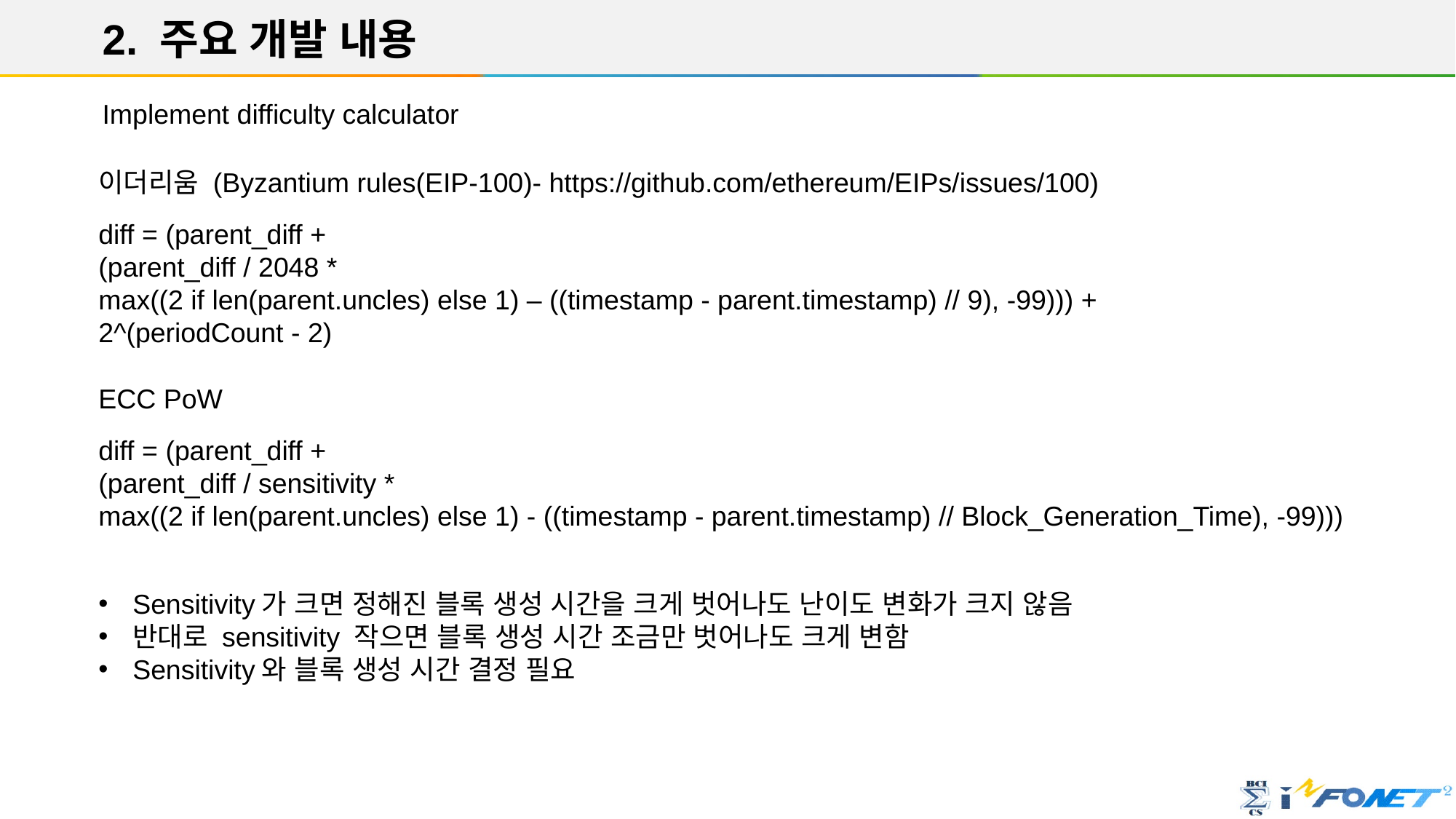

2. 주요 개발 내용
Implement difficulty calculator

이더리움 (Byzantium rules(EIP-100)- https://github.com/ethereum/EIPs/issues/100)

diff = (parent_diff +
(parent_diff / 2048 *
max((2 if len(parent.uncles) else 1) – ((timestamp - parent.timestamp) // 9), -99))) +
2^(periodCount - 2)
ECC PoW
diff = (parent_diff +
(parent_diff / sensitivity *
max((2 if len(parent.uncles) else 1) - ((timestamp - parent.timestamp) // Block_Generation_Time), -99)))
Sensitivity가 크면 정해진 블록 생성 시간을 크게 벗어나도 난이도 변화가 크지 않음
반대로 sensitivity 작으면 블록 생성 시간 조금만 벗어나도 크게 변함
Sensitivity와 블록 생성 시간 결정 필요